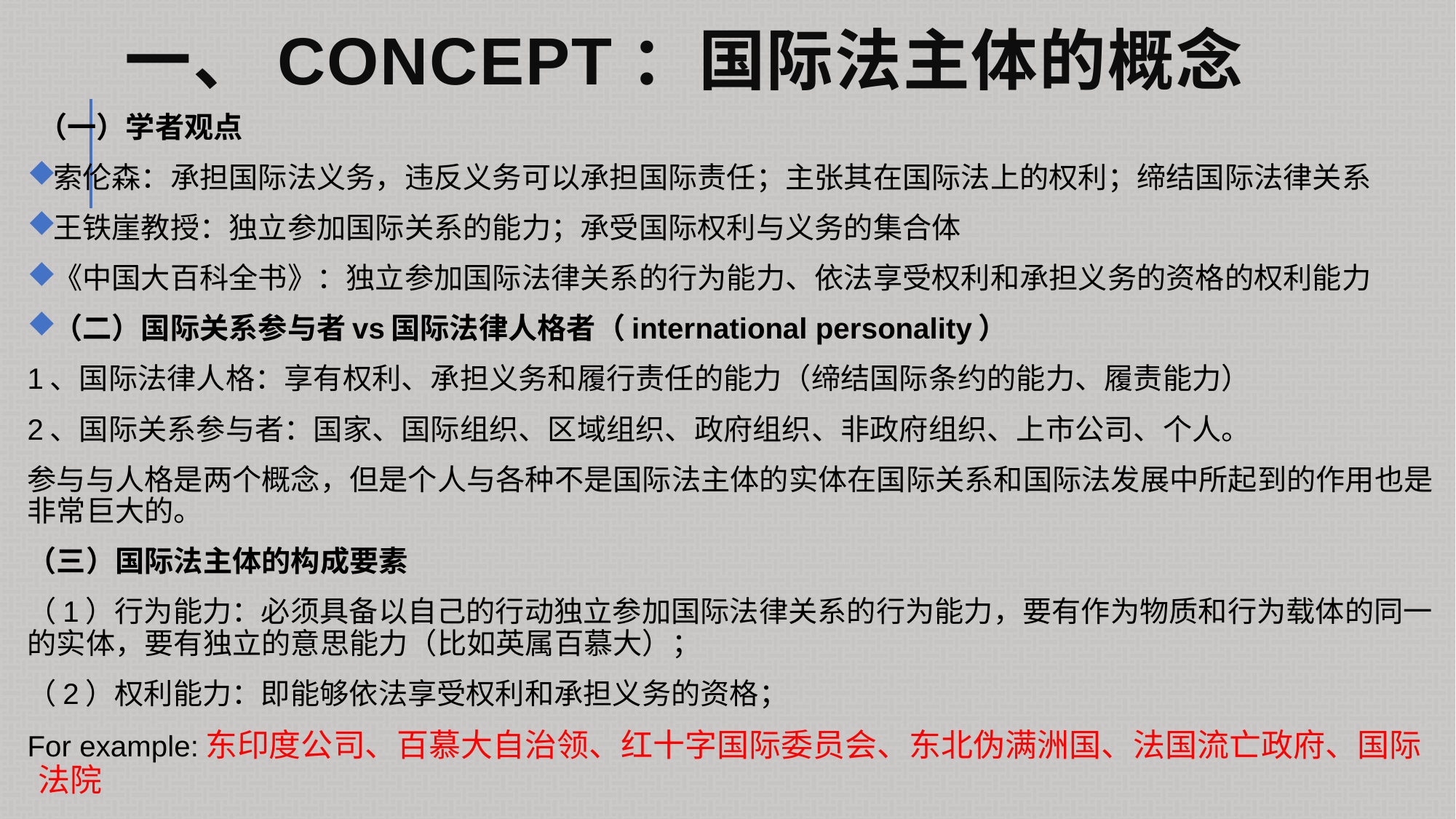

# 一、concept：国际法主体的概念
（一）学者观点
索伦森：承担国际法义务，违反义务可以承担国际责任；主张其在国际法上的权利；缔结国际法律关系
王铁崖教授：独立参加国际关系的能力；承受国际权利与义务的集合体
《中国大百科全书》：独立参加国际法律关系的行为能力、依法享受权利和承担义务的资格的权利能力
（二）国际关系参与者vs国际法律人格者（international personality）
1、国际法律人格：享有权利、承担义务和履行责任的能力（缔结国际条约的能力、履责能力）
2、国际关系参与者：国家、国际组织、区域组织、政府组织、非政府组织、上市公司、个人。
参与与人格是两个概念，但是个人与各种不是国际法主体的实体在国际关系和国际法发展中所起到的作用也是非常巨大的。
（三）国际法主体的构成要素
（1）行为能力：必须具备以自己的行动独立参加国际法律关系的行为能力，要有作为物质和行为载体的同一的实体，要有独立的意思能力（比如英属百慕大）；
（2）权利能力：即能够依法享受权利和承担义务的资格；
For example:东印度公司、百慕大自治领、红十字国际委员会、东北伪满洲国、法国流亡政府、国际法院